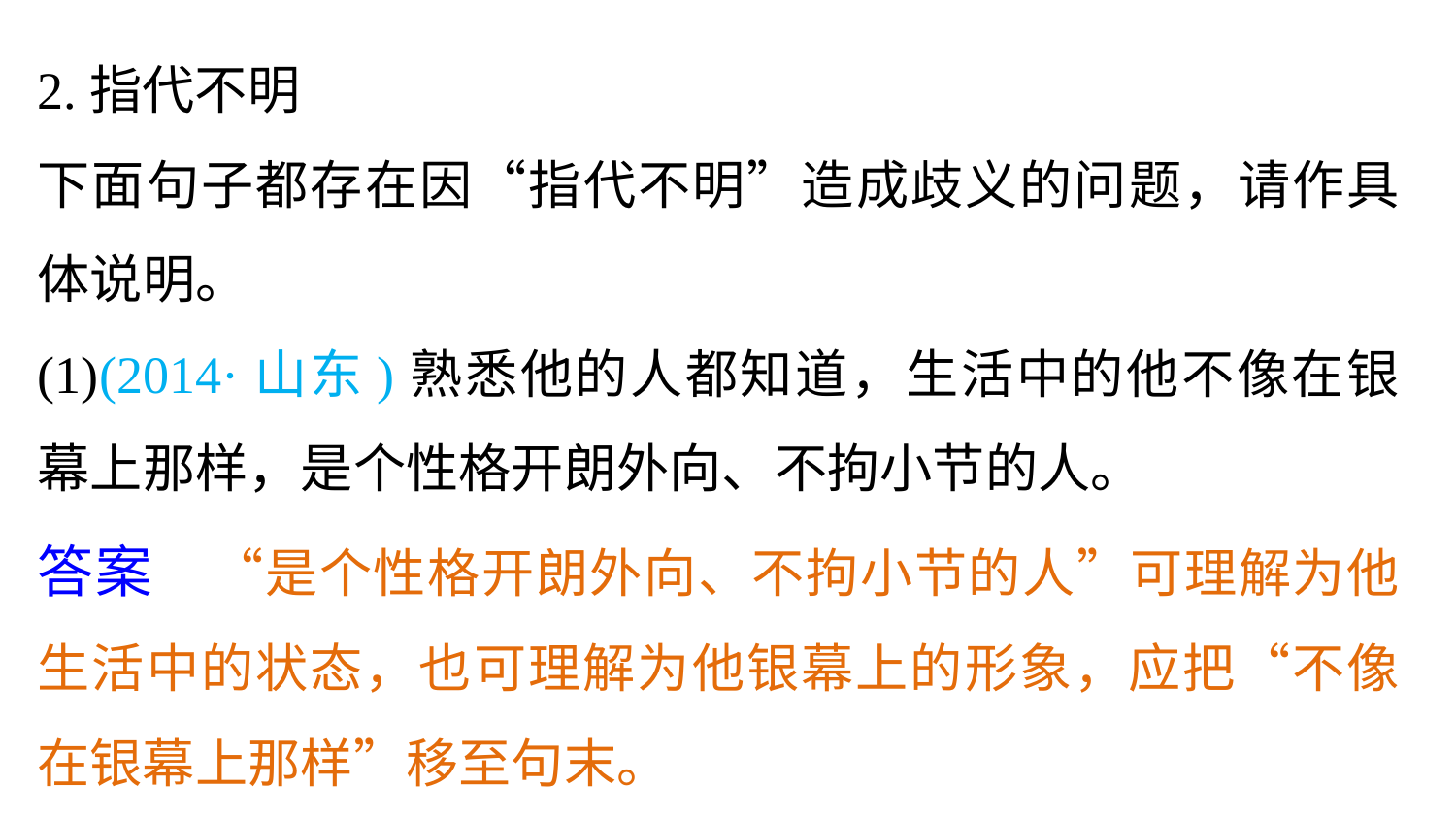

2.指代不明
下面句子都存在因“指代不明”造成歧义的问题，请作具体说明。
(1)(2014·山东)熟悉他的人都知道，生活中的他不像在银幕上那样，是个性格开朗外向、不拘小节的人。
答案　“是个性格开朗外向、不拘小节的人”可理解为他生活中的状态，也可理解为他银幕上的形象，应把“不像在银幕上那样”移至句末。